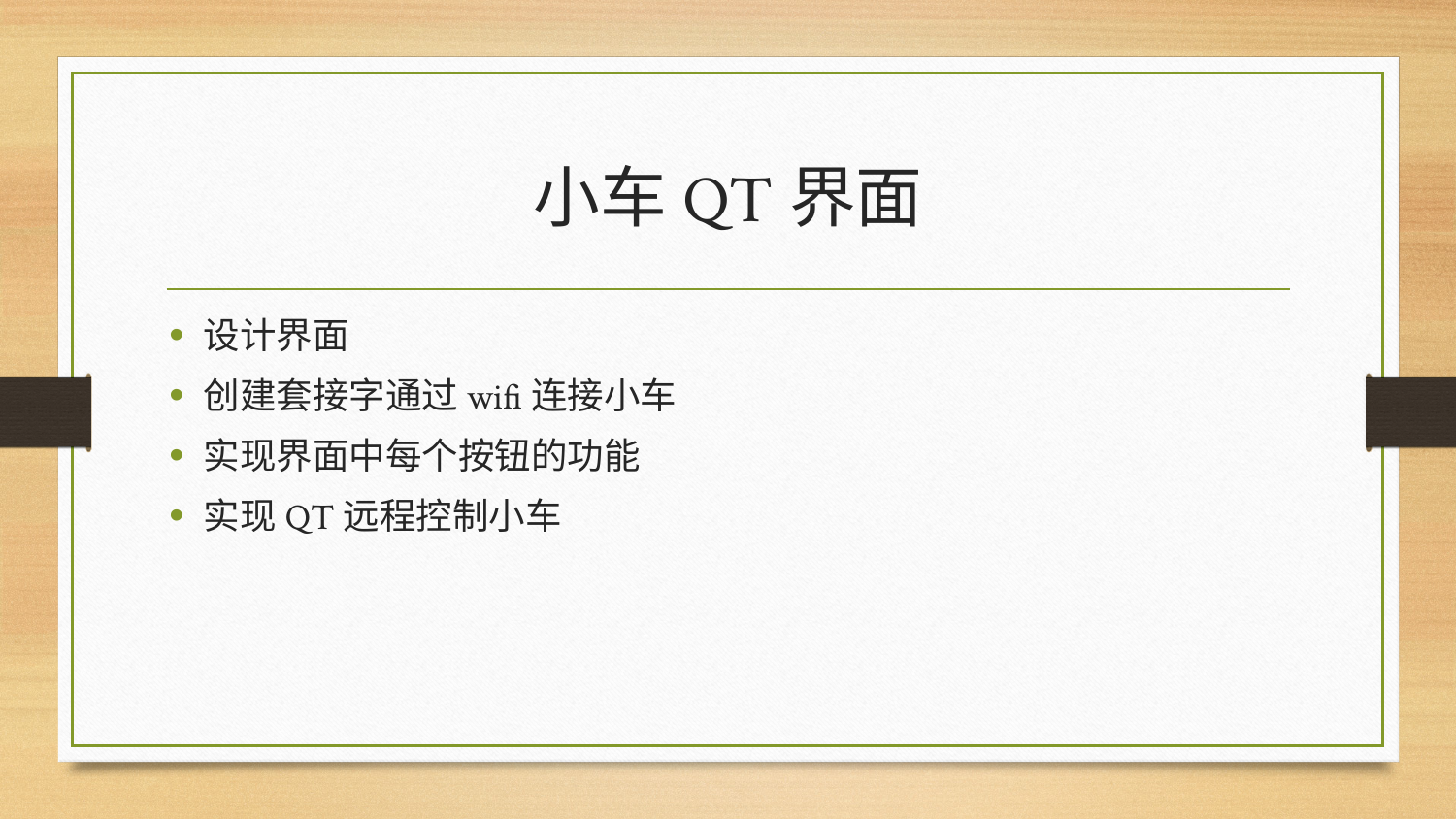

# 小车QT界面
设计界面
创建套接字通过wifi连接小车
实现界面中每个按钮的功能
实现QT远程控制小车